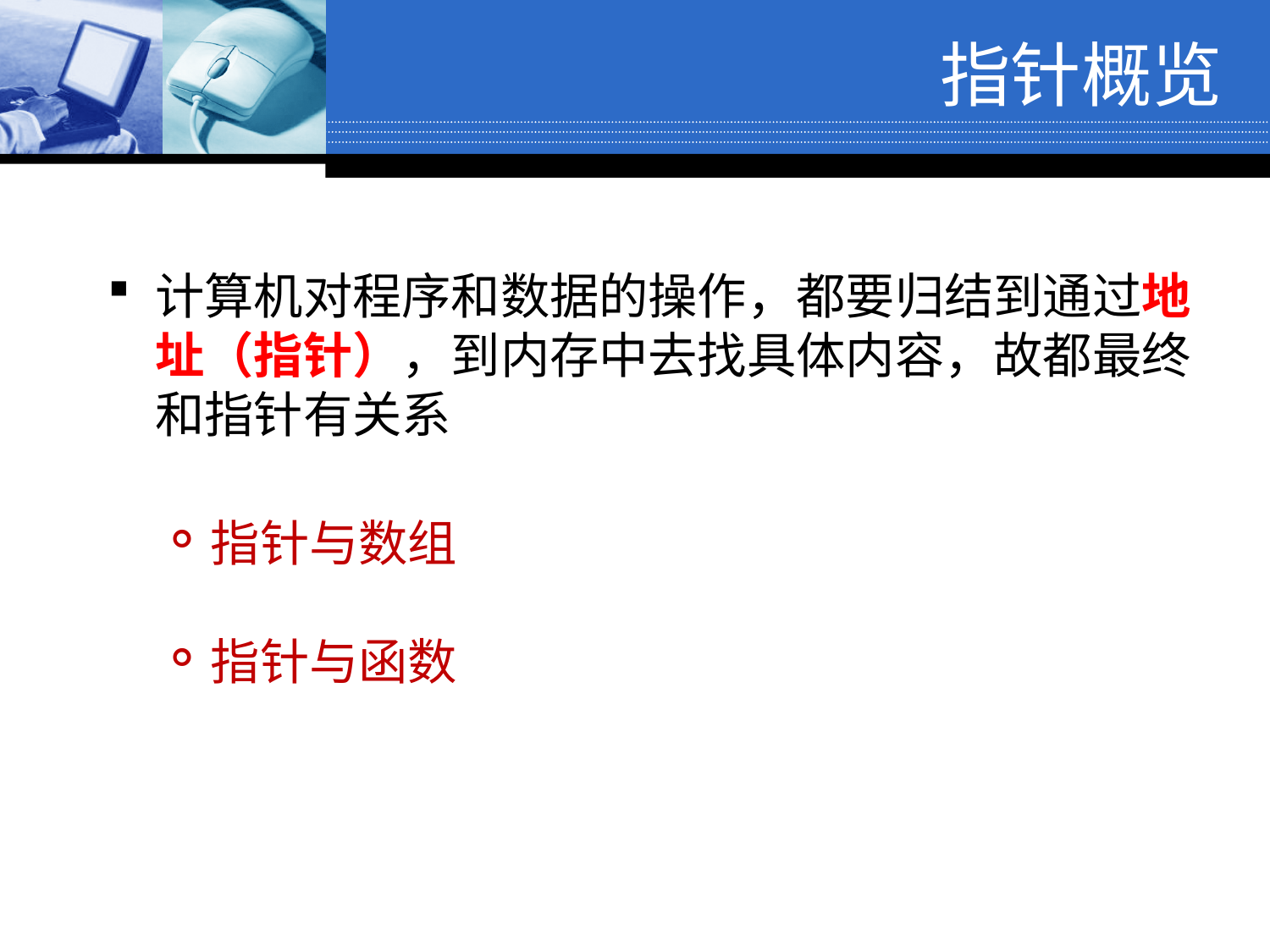

指针概览
计算机对程序和数据的操作，都要归结到通过地址（指针），到内存中去找具体内容，故都最终和指针有关系

指针与数组

指针与函数